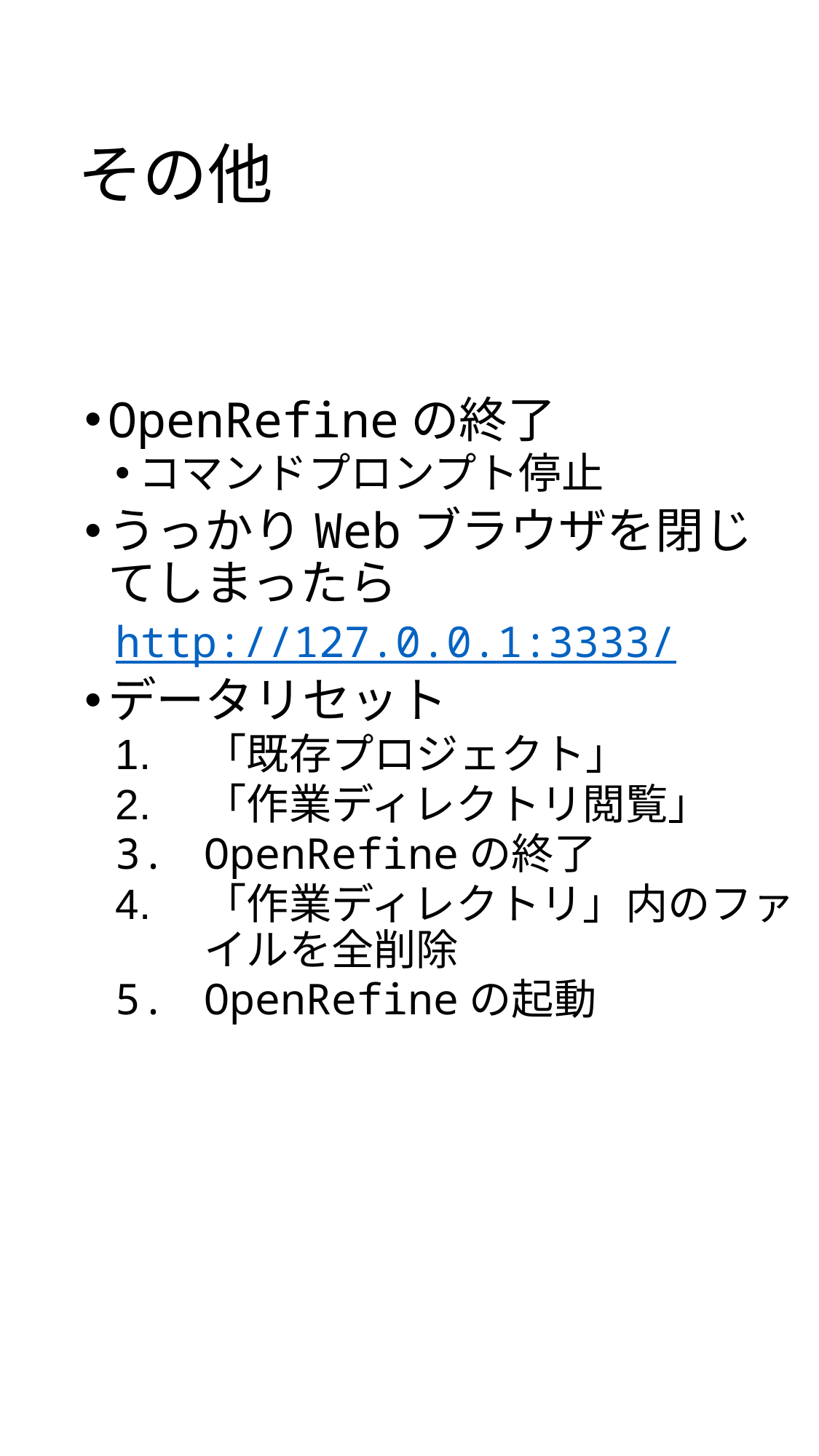

# その他
OpenRefineの終了
コマンドプロンプト停止
うっかりWebブラウザを閉じてしまったら
http://127.0.0.1:3333/
データリセット
「既存プロジェクト」
「作業ディレクトリ閲覧」
OpenRefineの終了
「作業ディレクトリ」内のファイルを全削除
OpenRefineの起動